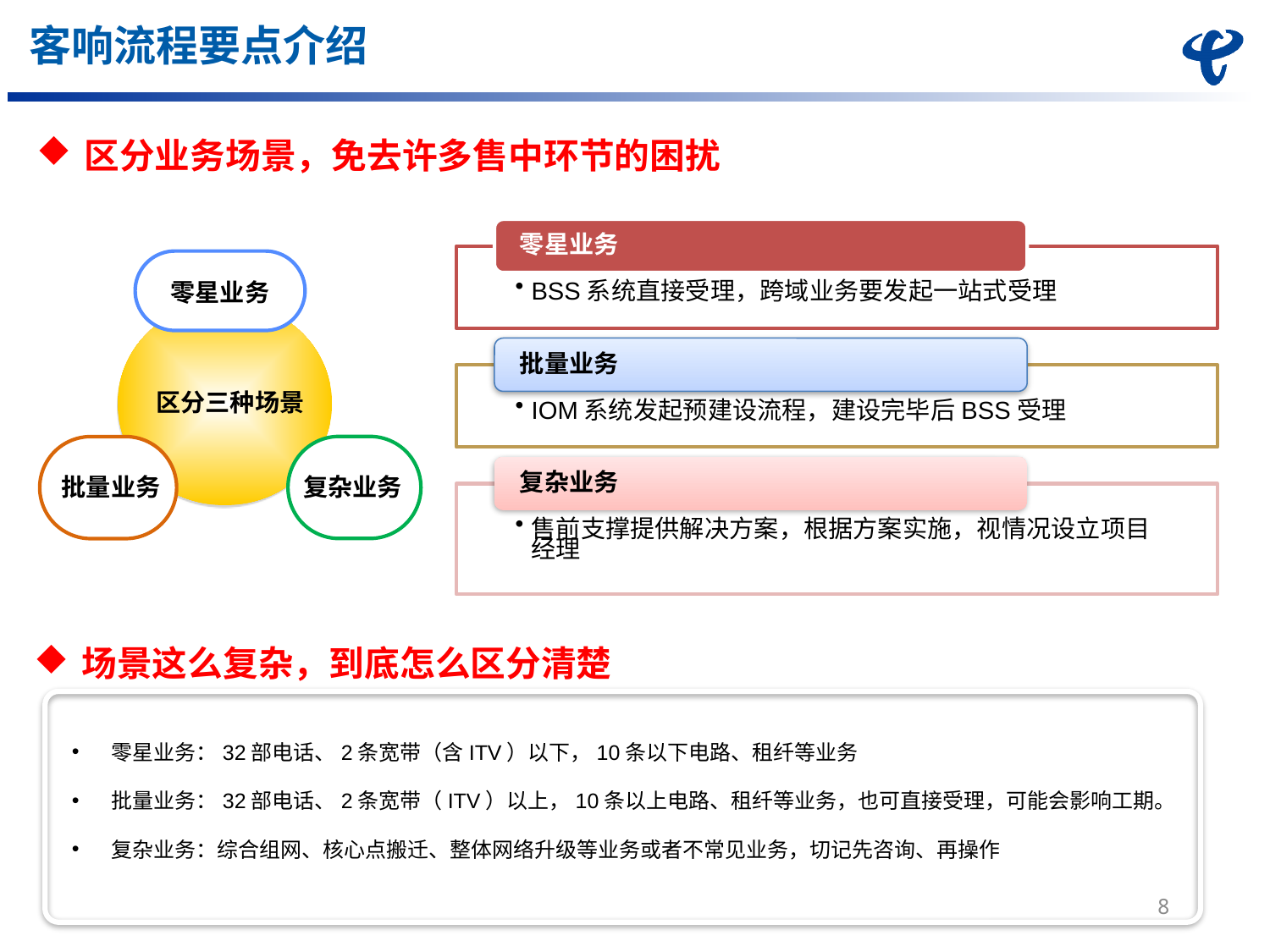

# 客响流程要点介绍
区分业务场景，免去许多售中环节的困扰
BSS系统直接受理，跨域业务要发起一站式受理
零星业务
IOM系统发起预建设流程，建设完毕后BSS受理
批量业务
售前支撑提供解决方案，根据方案实施，视情况设立项目经理
复杂业务

零星业务

区分三种场景

批量业务
复杂业务
场景这么复杂，到底怎么区分清楚

零星业务：32部电话、2条宽带（含ITV）以下，10条以下电路、租纤等业务
批量业务：32部电话、2条宽带（ITV）以上，10条以上电路、租纤等业务，也可直接受理，可能会影响工期。
复杂业务：综合组网、核心点搬迁、整体网络升级等业务或者不常见业务，切记先咨询、再操作
8